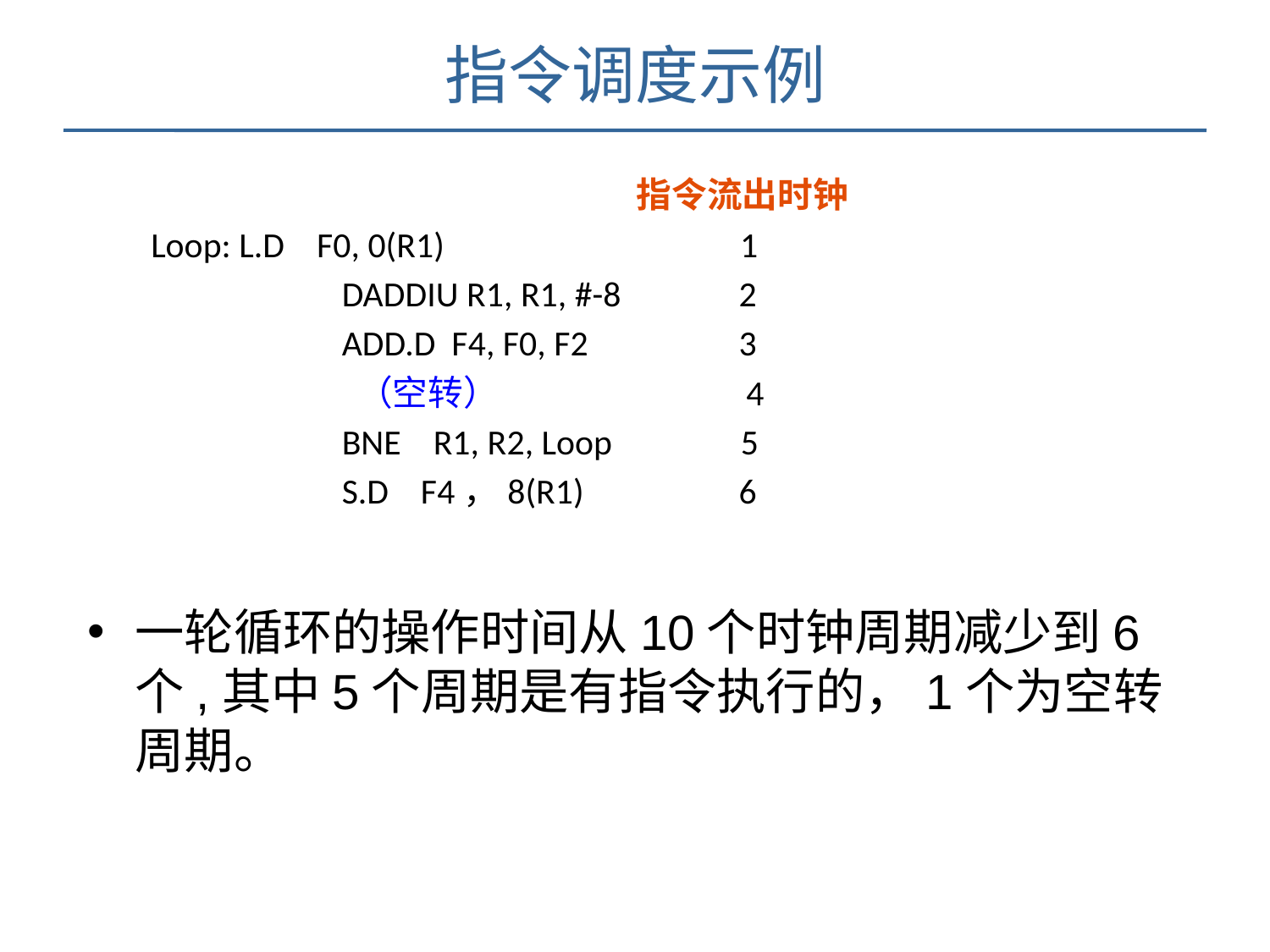

指令调度示例
				       指令流出时钟
Loop: L.D    F0, 0(R1)	                     1
		   DADDIU R1, R1, #-8	     2
		   ADD.D  F4, F0, F2	     3
		    （空转）		     4
		   BNE    R1, R2, Loop                5
		   S.D    F4，8(R1) 	     6

一轮循环的操作时间从10个时钟周期减少到6个,其中5个周期是有指令执行的，1个为空转周期。